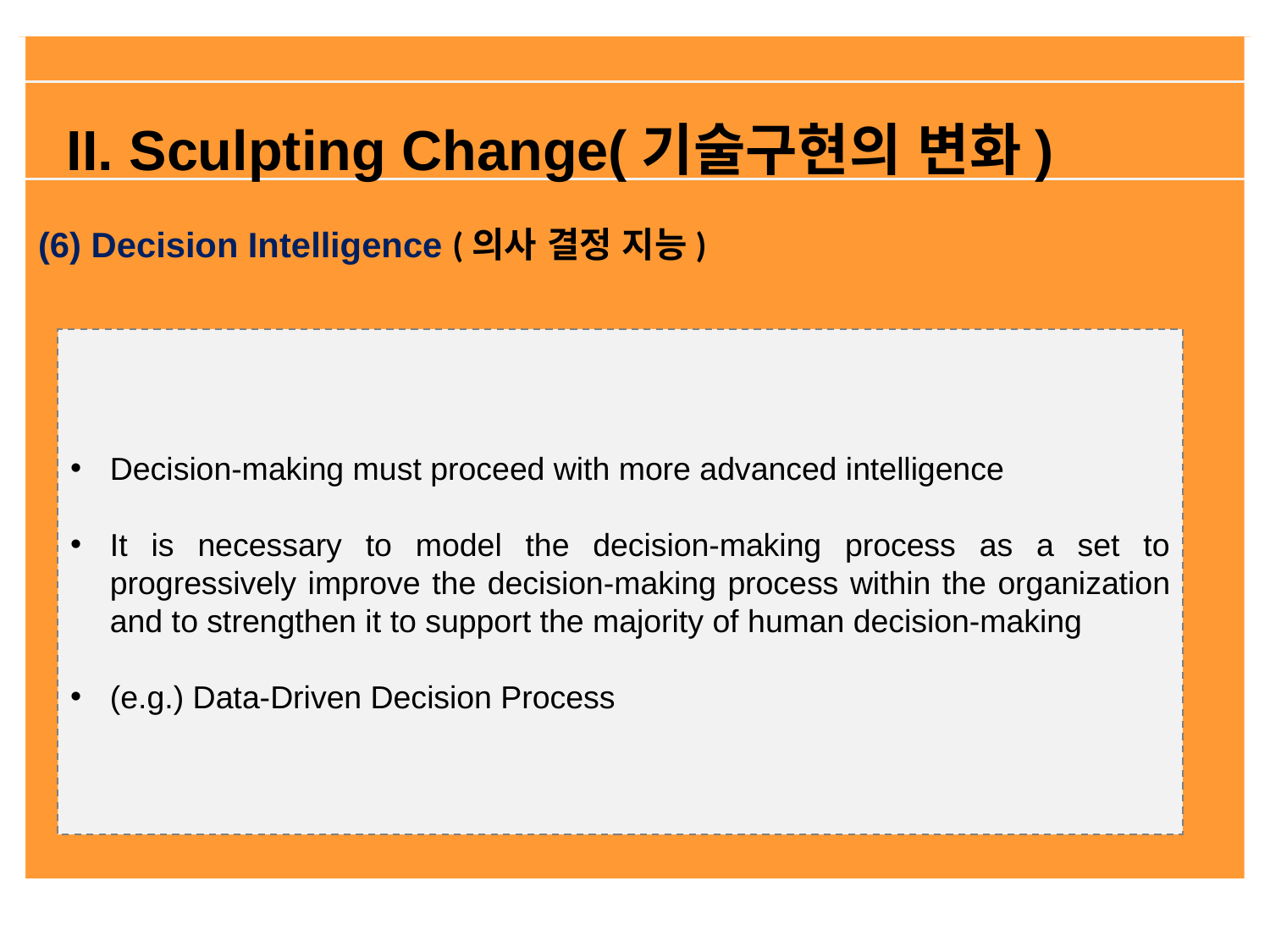

II. Sculpting Change(기술구현의 변화)
(6) Decision Intelligence (의사 결정 지능)
Decision-making must proceed with more advanced intelligence

It is necessary to model the decision-making process as a set to progressively improve the decision-making process within the organization and to strengthen it to support the majority of human decision-making

(e.g.) Data-Driven Decision Process